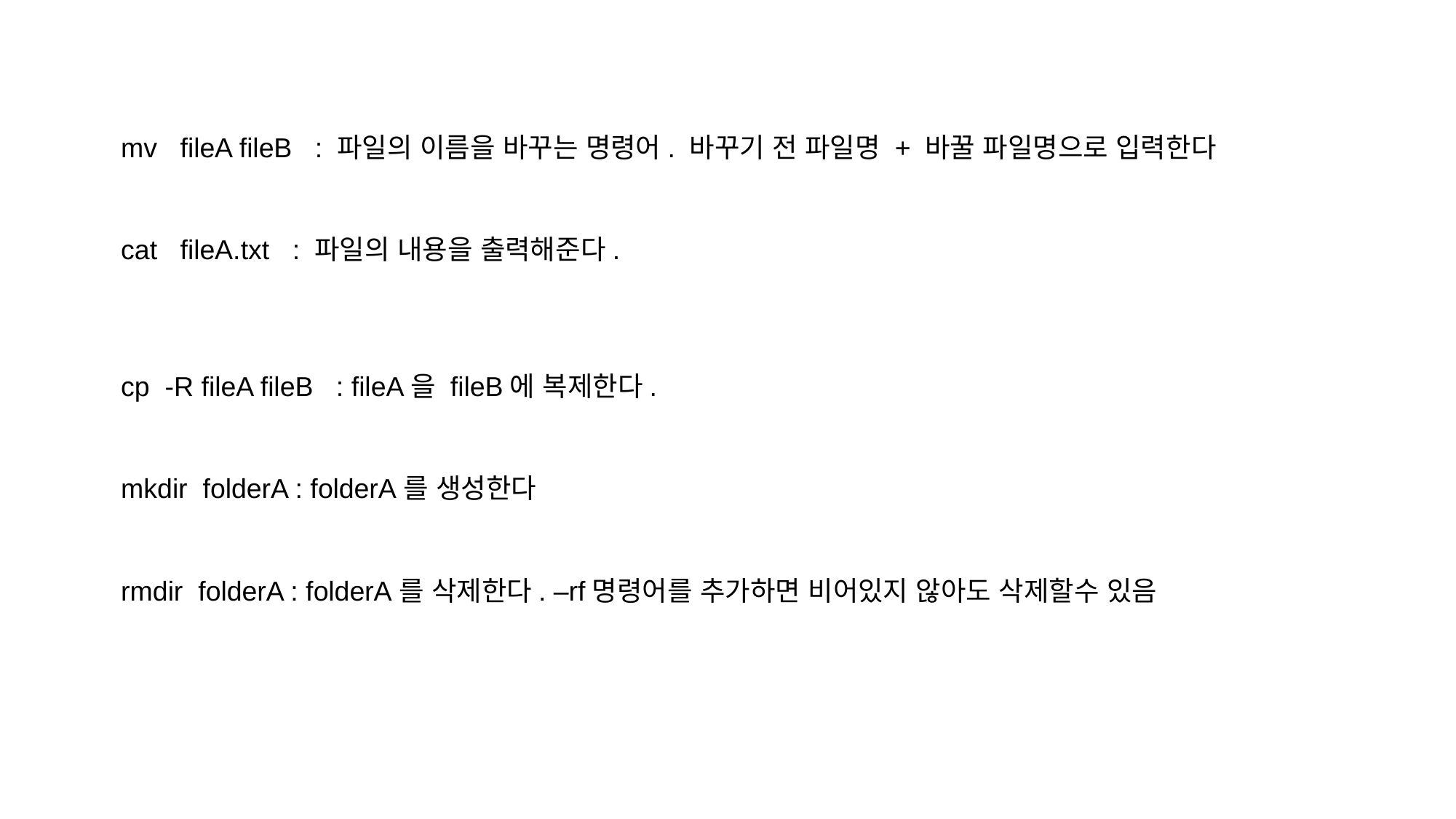

mv   fileA fileB   : 파일의 이름을 바꾸는 명령어. 바꾸기 전 파일명 + 바꿀 파일명으로 입력한다
cat   fileA.txt   : 파일의 내용을 출력해준다.
cp  -R fileA fileB   : fileA을 fileB에 복제한다.
mkdir  folderA : folderA를 생성한다
rmdir  folderA : folderA를 삭제한다. –rf명령어를 추가하면 비어있지 않아도 삭제할수 있음